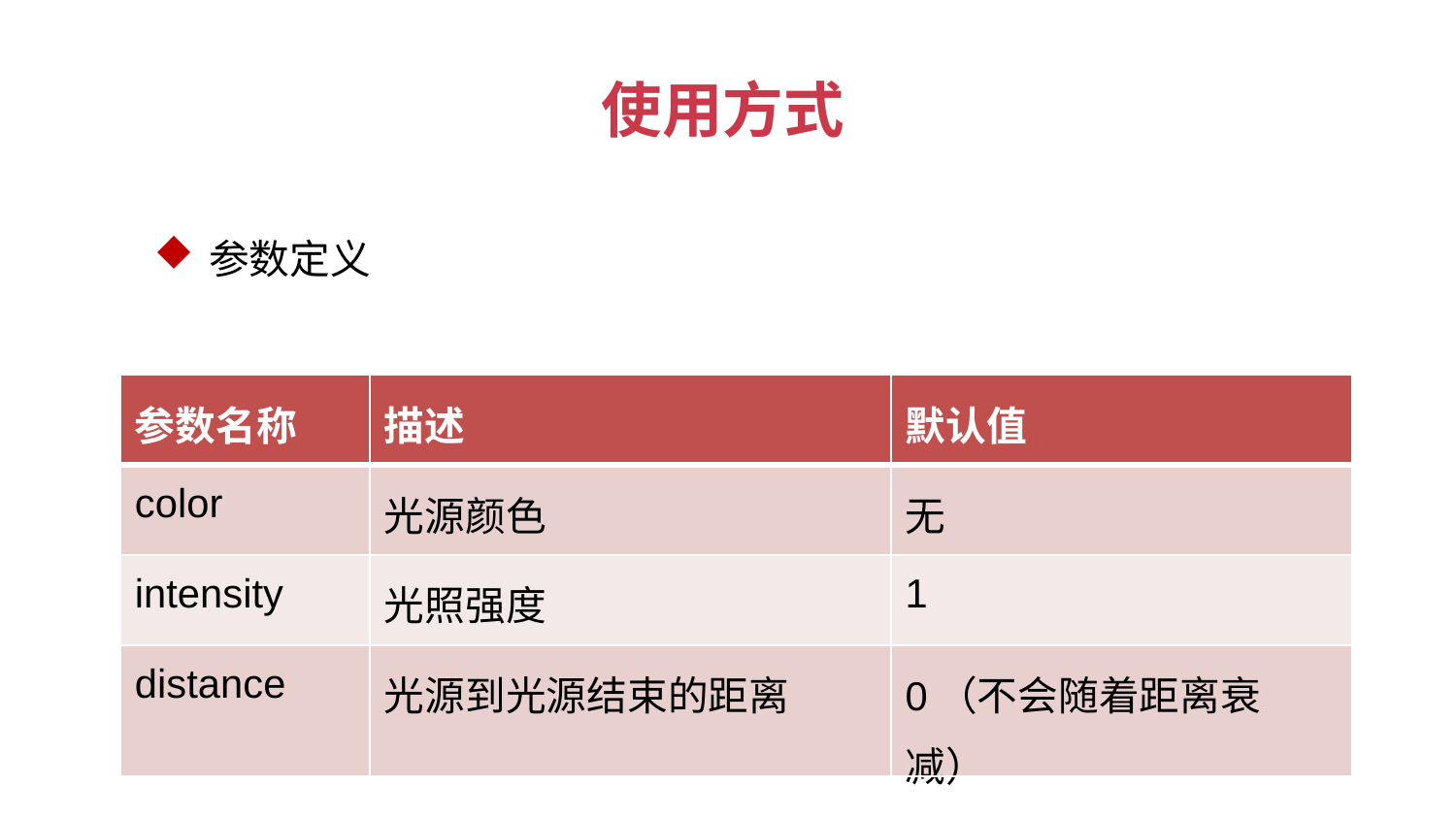

使用方式
参数定义
| 参数名称 | 描述 | 默认值 |
| --- | --- | --- |
| color | 光源颜色 | 无 |
| intensity | 光照强度 | 1 |
| distance | 光源到光源结束的距离 | 0（不会随着距离衰减） |